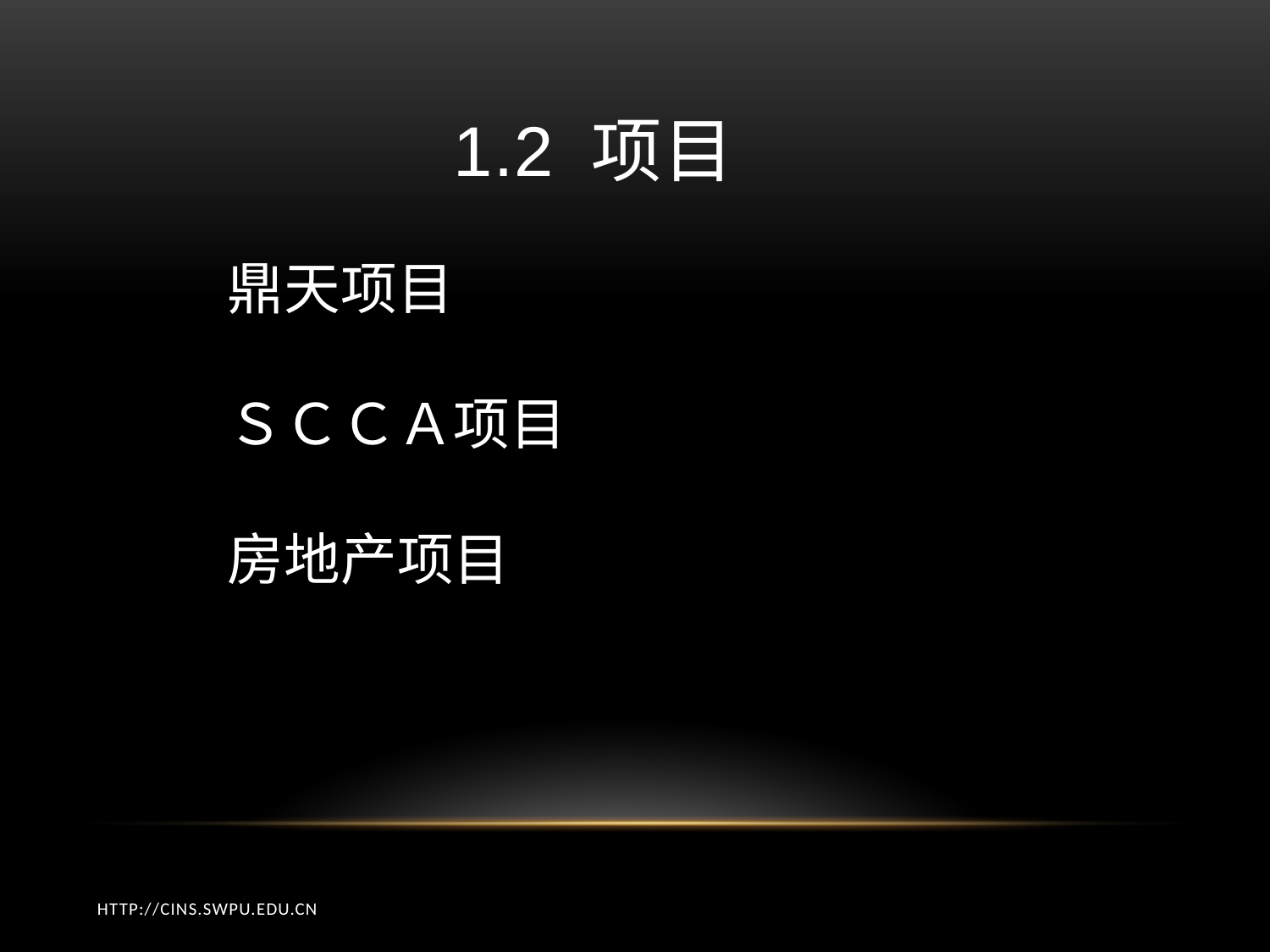

# 1.2 项目
鼎天项目

ＳＣＣＡ项目

房地产项目

http://cins.swpu.edu.cn
6